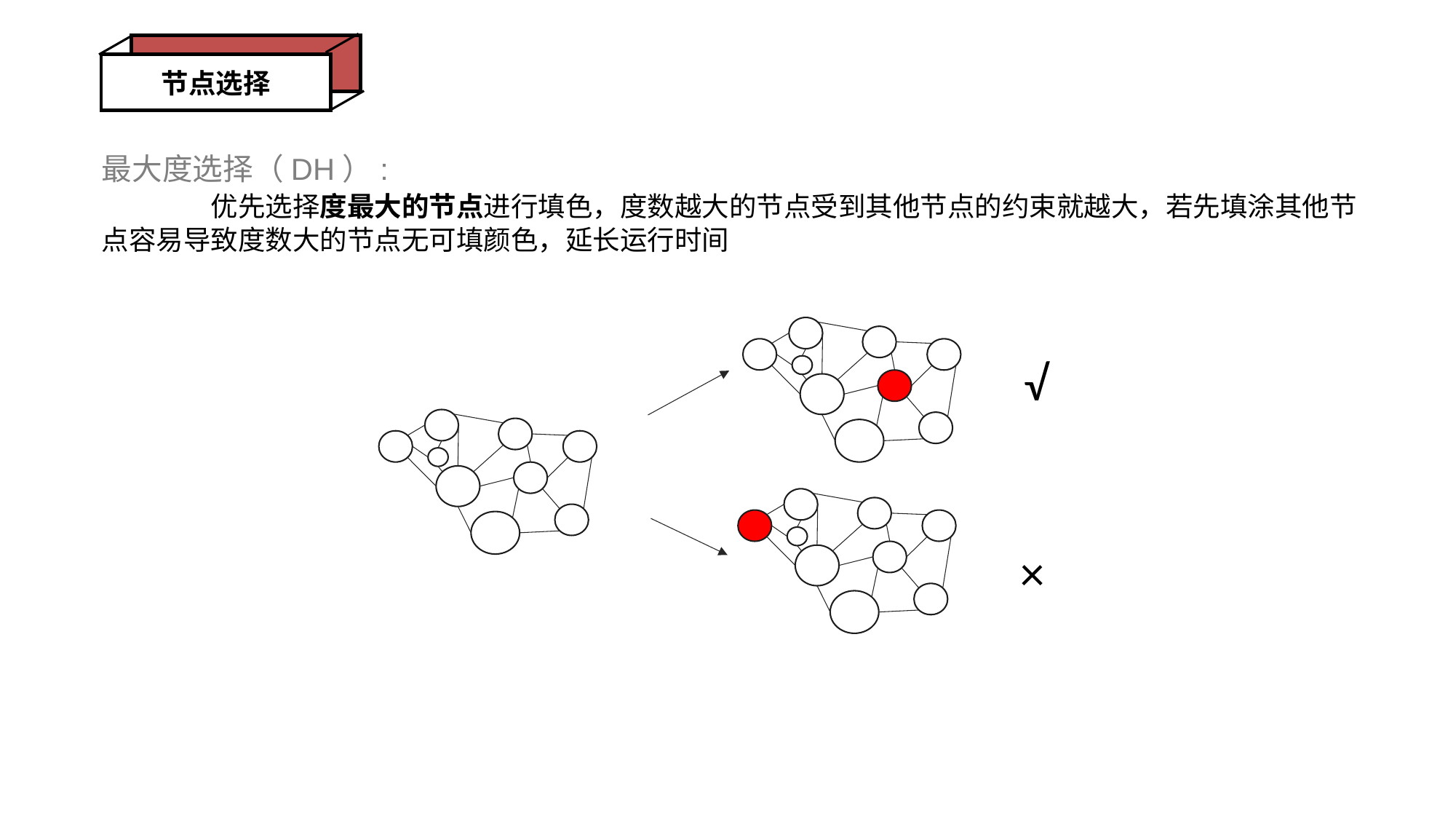

节点选择
最大度选择（DH）:
	优先选择度最大的节点进行填色，度数越大的节点受到其他节点的约束就越大，若先填涂其他节点容易导致度数大的节点无可填颜色，延长运行时间

√

×